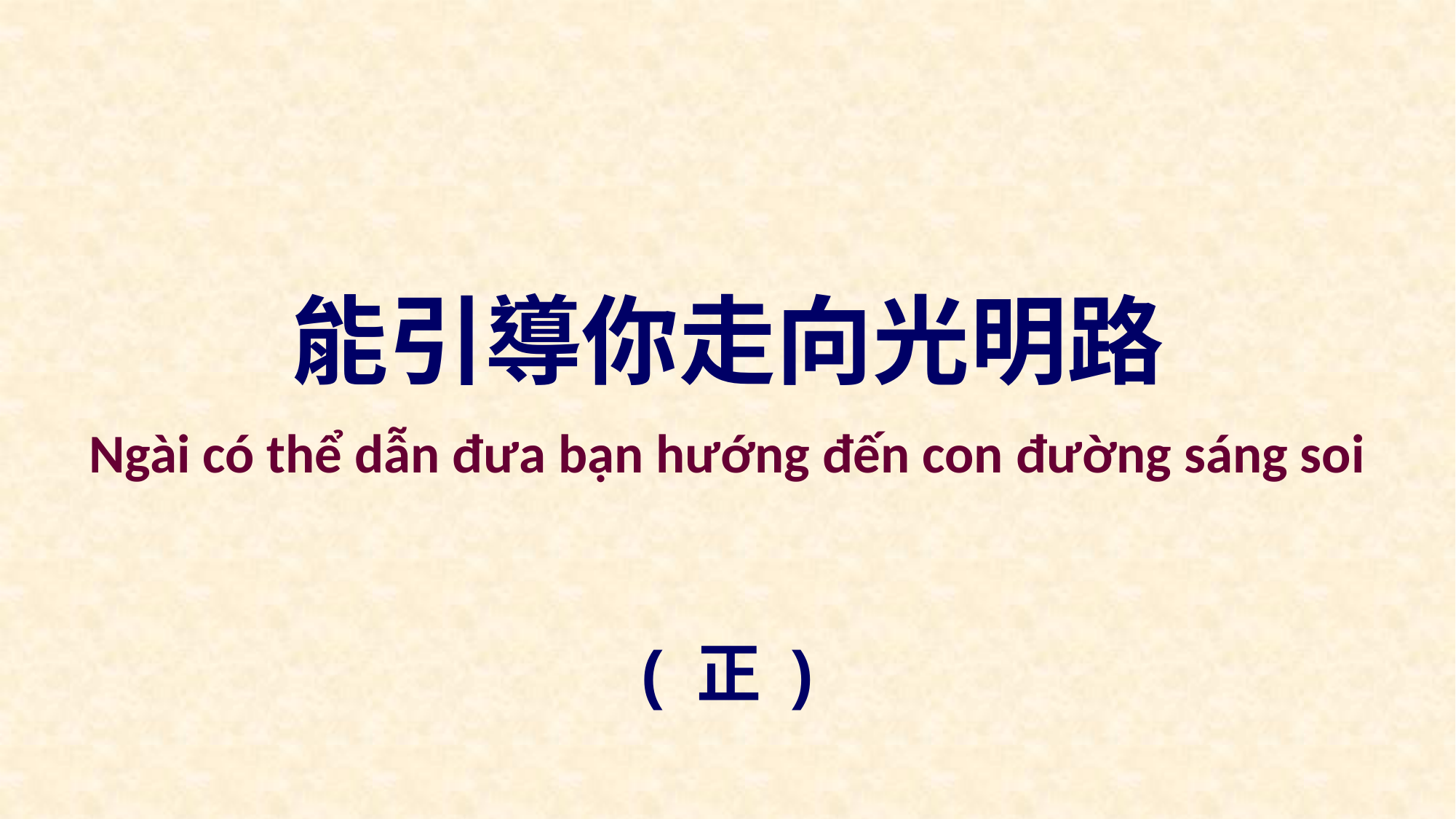

能引導你走向光明路
Ngài có thể dẫn đưa bạn hướng đến con đường sáng soi
( 正 )